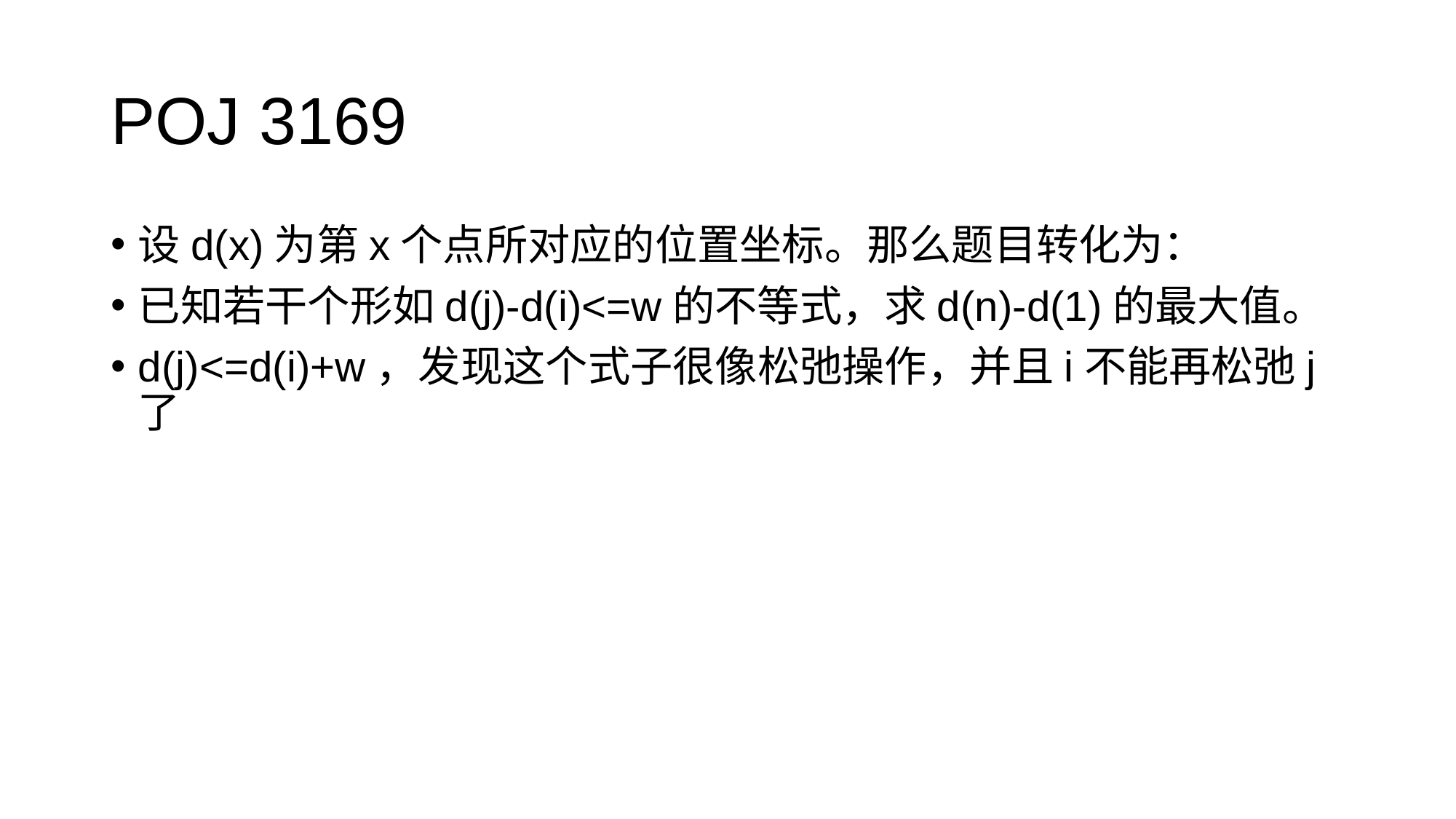

# POJ 3169
设d(x)为第x个点所对应的位置坐标。那么题目转化为：
已知若干个形如d(j)-d(i)<=w的不等式，求d(n)-d(1)的最大值。
d(j)<=d(i)+w，发现这个式子很像松弛操作，并且i不能再松弛j了